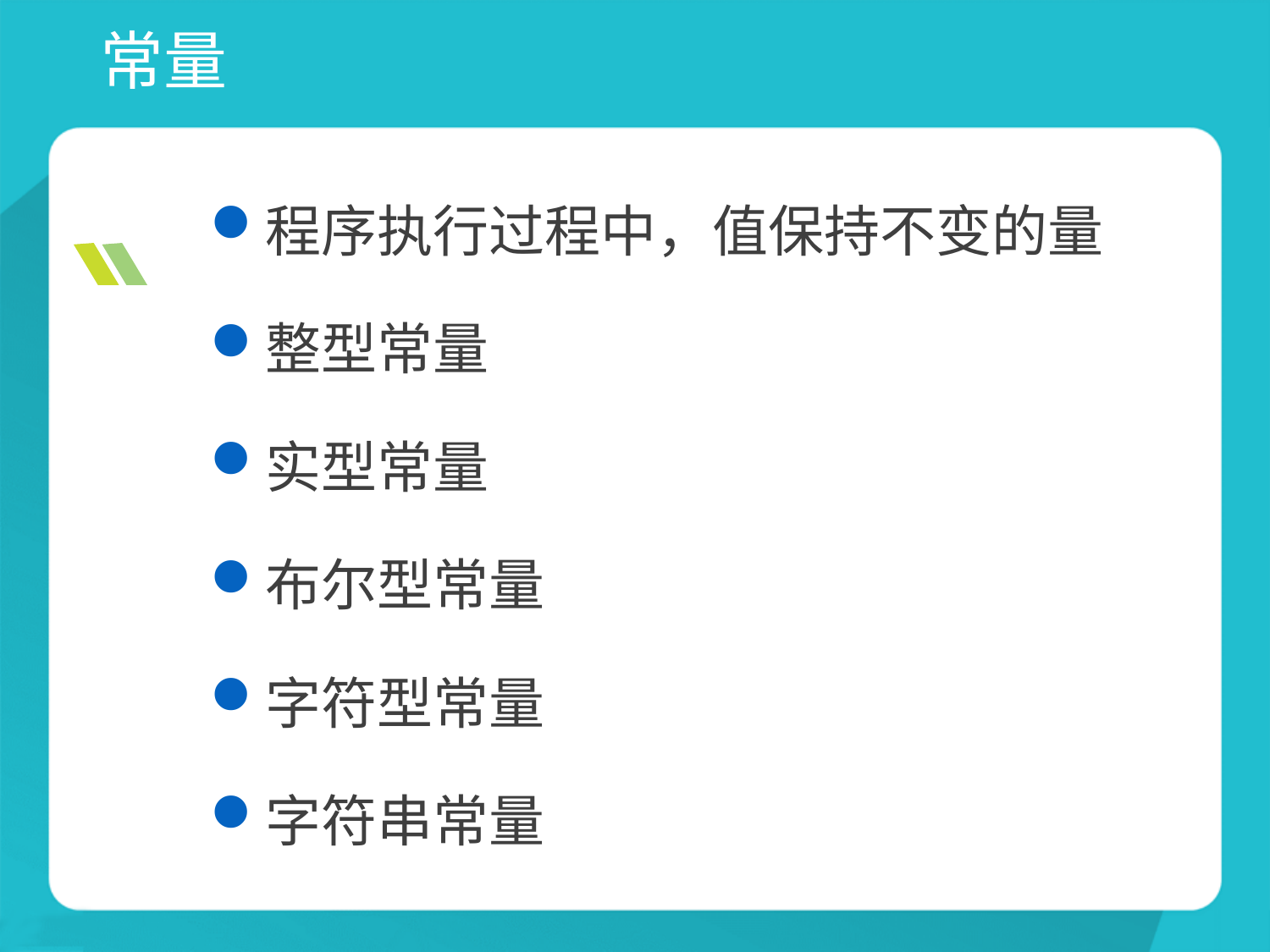

# 常量
程序执行过程中，值保持不变的量
整型常量
实型常量
布尔型常量
字符型常量
字符串常量